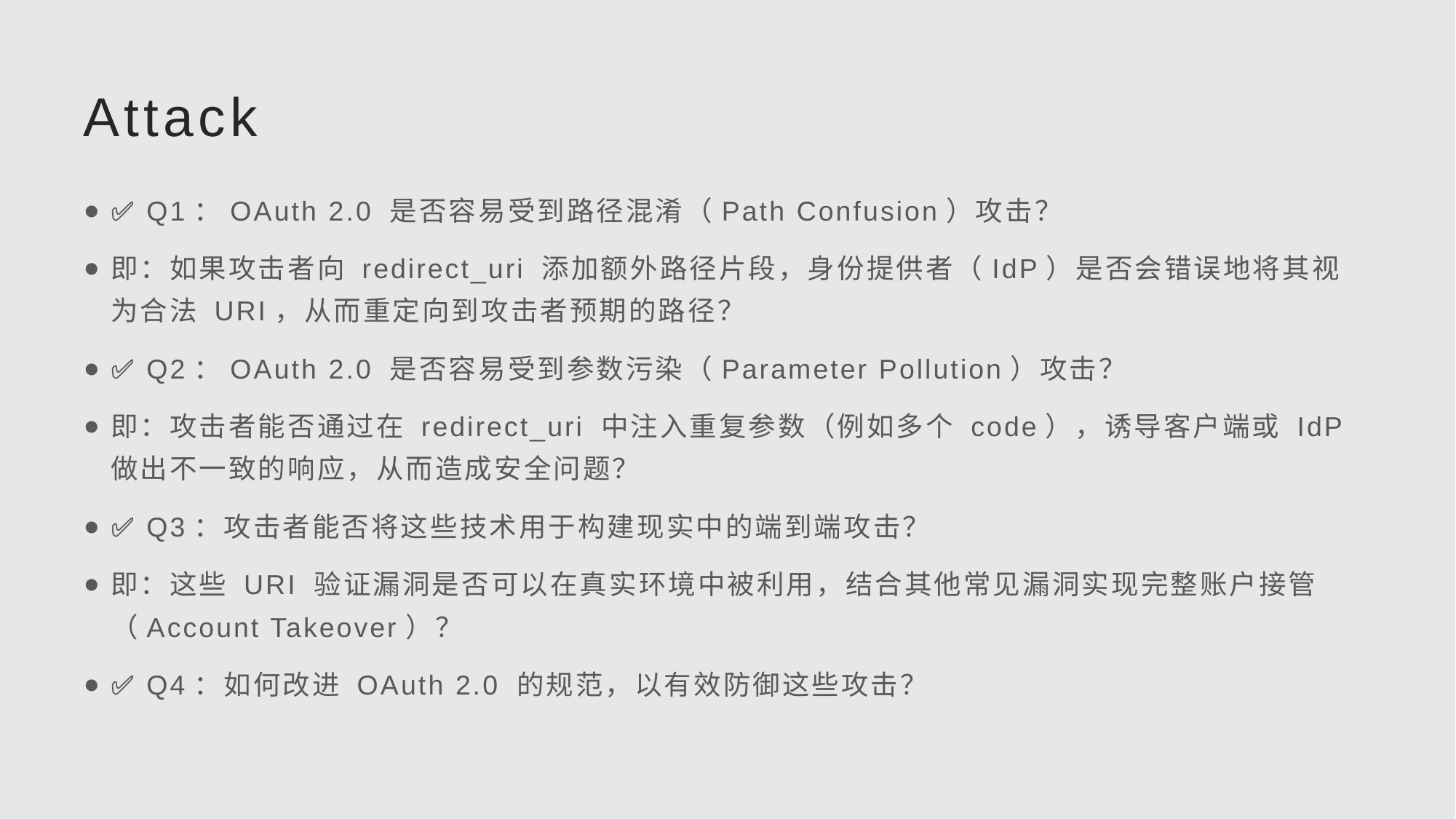

# Attack
✅ Q1：OAuth 2.0 是否容易受到路径混淆（Path Confusion）攻击？
即：如果攻击者向 redirect_uri 添加额外路径片段，身份提供者（IdP）是否会错误地将其视为合法 URI，从而重定向到攻击者预期的路径？
✅ Q2：OAuth 2.0 是否容易受到参数污染（Parameter Pollution）攻击？
即：攻击者能否通过在 redirect_uri 中注入重复参数（例如多个 code），诱导客户端或 IdP 做出不一致的响应，从而造成安全问题？
✅ Q3：攻击者能否将这些技术用于构建现实中的端到端攻击？
即：这些 URI 验证漏洞是否可以在真实环境中被利用，结合其他常见漏洞实现完整账户接管（Account Takeover）？
✅ Q4：如何改进 OAuth 2.0 的规范，以有效防御这些攻击？